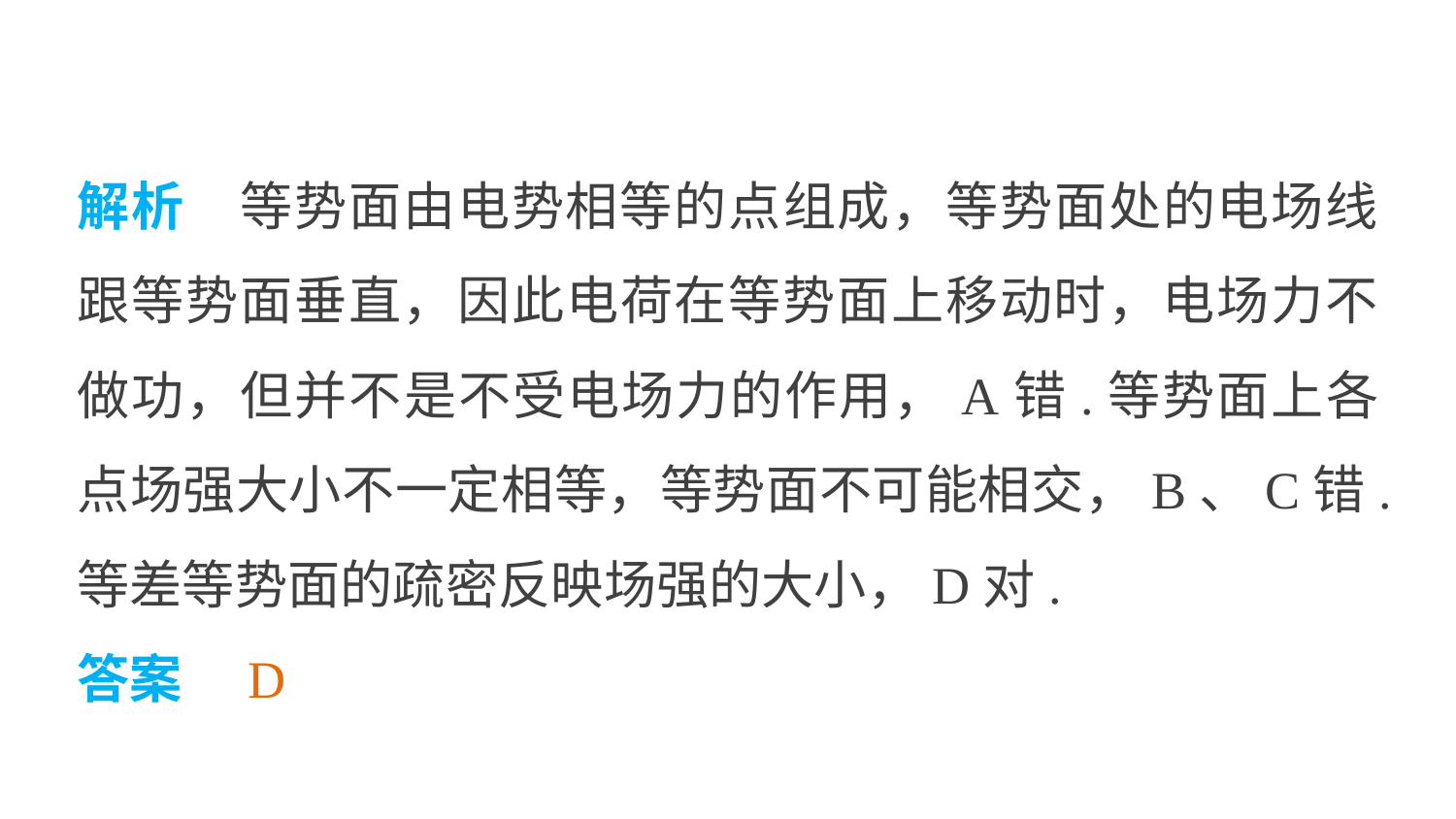

解析　等势面由电势相等的点组成，等势面处的电场线跟等势面垂直，因此电荷在等势面上移动时，电场力不做功，但并不是不受电场力的作用，A错.等势面上各点场强大小不一定相等，等势面不可能相交，B、C错.
等差等势面的疏密反映场强的大小，D对.
答案　D